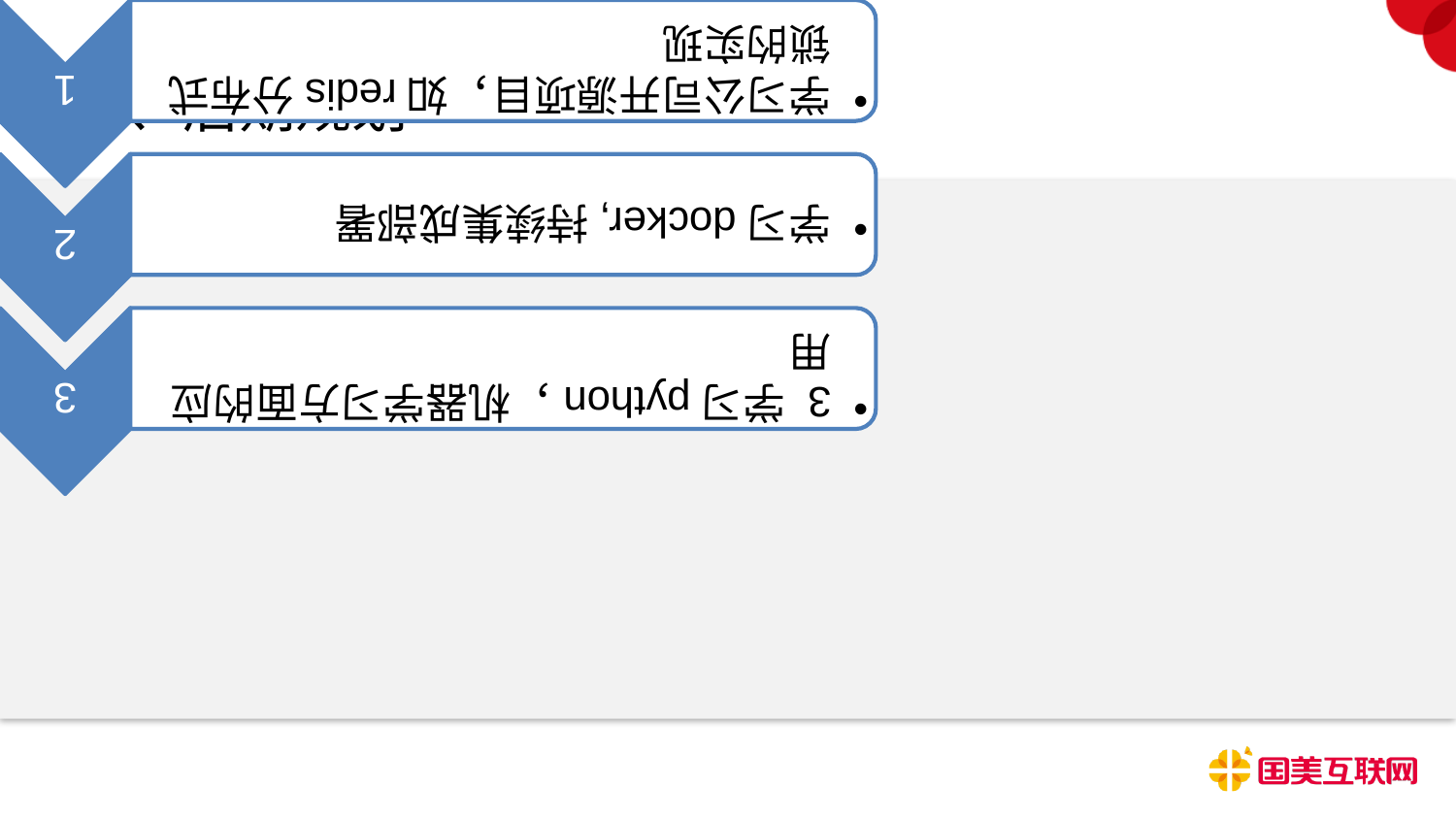

# 5、后期规划
1
学习公司开源项目，如redis分布式锁的实现
2
学习docker,持续集成部署
3
3 学习python，机器学习方面的应用